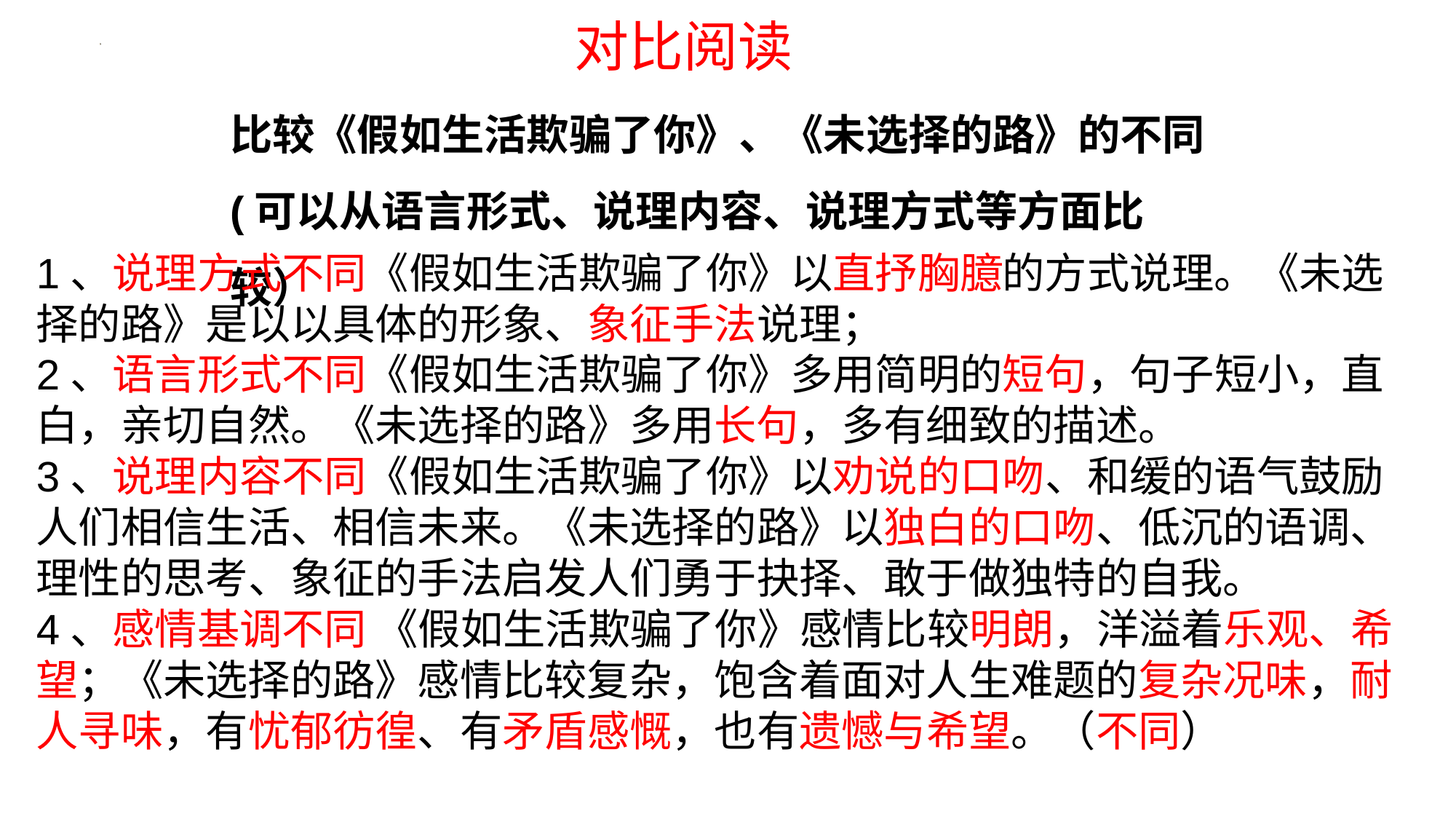

# 对比阅读
比较《假如生活欺骗了你》、《未选择的路》的不同
(可以从语言形式、说理内容、说理方式等方面比较）
1、说理方式不同《假如生活欺骗了你》以直抒胸臆的方式说理。《未选择的路》是以以具体的形象、象征手法说理；
2、语言形式不同《假如生活欺骗了你》多用简明的短句，句子短小，直白，亲切自然。《未选择的路》多用长句，多有细致的描述。
3、说理内容不同《假如生活欺骗了你》以劝说的口吻、和缓的语气鼓励人们相信生活、相信未来。《未选择的路》以独白的口吻、低沉的语调、理性的思考、象征的手法启发人们勇于抉择、敢于做独特的自我。
4、感情基调不同 《假如生活欺骗了你》感情比较明朗，洋溢着乐观、希望；《未选择的路》感情比较复杂，饱含着面对人生难题的复杂况味，耐人寻味，有忧郁彷徨、有矛盾感慨，也有遗憾与希望。（不同）